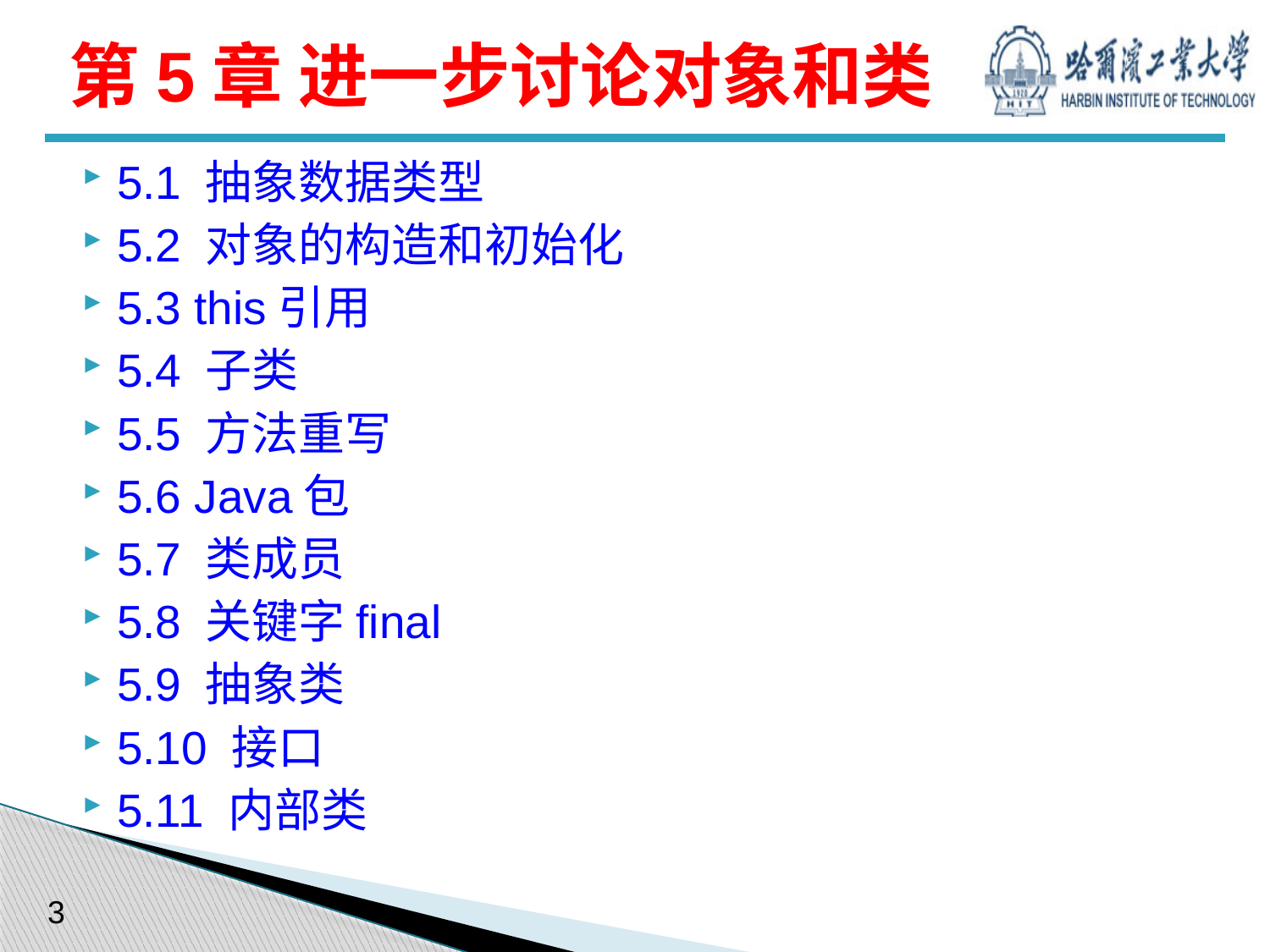

# 第5章 进一步讨论对象和类
5.1 抽象数据类型
5.2 对象的构造和初始化
5.3 this引用
5.4 子类
5.5 方法重写
5.6 Java包
5.7 类成员
5.8 关键字final
5.9 抽象类
5.10 接口
5.11 内部类